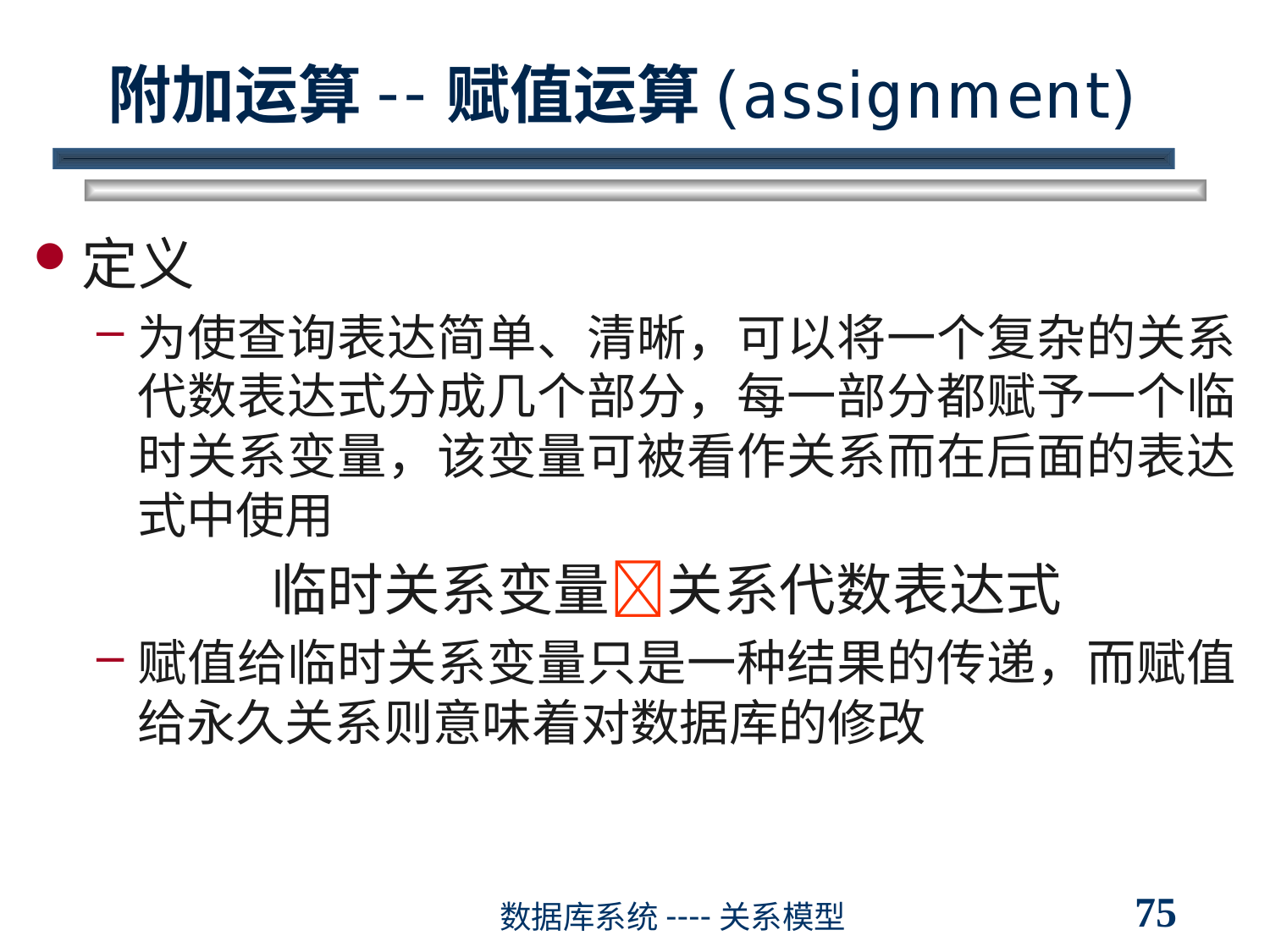

# 附加运算--赋值运算(assignment)
定义
为使查询表达简单、清晰，可以将一个复杂的关系代数表达式分成几个部分，每一部分都赋予一个临时关系变量，该变量可被看作关系而在后面的表达式中使用
临时关系变量←关系代数表达式
赋值给临时关系变量只是一种结果的传递，而赋值给永久关系则意味着对数据库的修改
75
数据库系统----关系模型